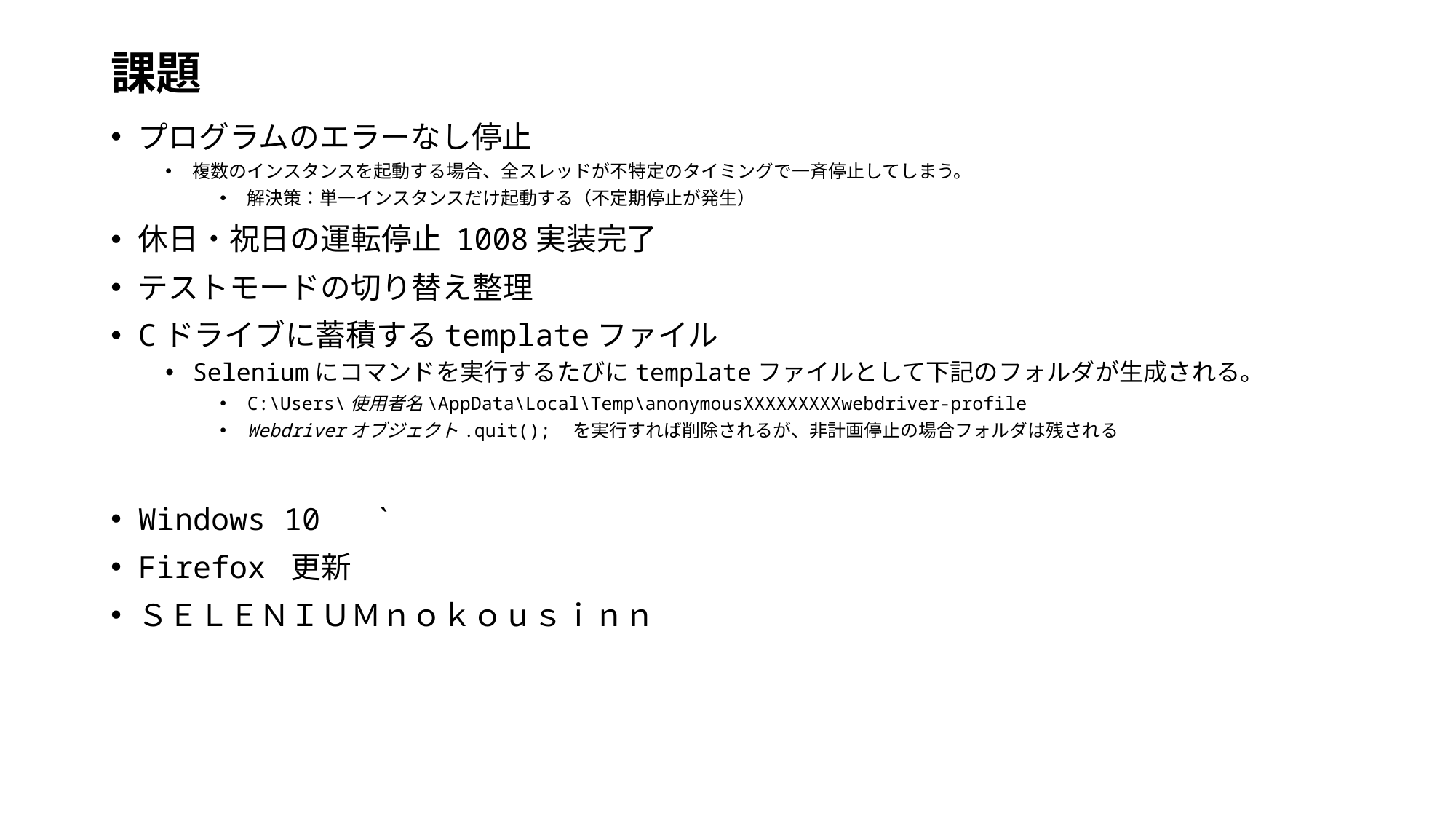

# 課題
プログラムのエラーなし停止
複数のインスタンスを起動する場合、全スレッドが不特定のタイミングで一斉停止してしまう。
解決策：単一インスタンスだけ起動する（不定期停止が発生）
休日・祝日の運転停止 1008実装完了
テストモードの切り替え整理
Cドライブに蓄積するtemplateファイル
Seleniumにコマンドを実行するたびにtemplateファイルとして下記のフォルダが生成される。
C:\Users\使用者名\AppData\Local\Temp\anonymousXXXXXXXXXwebdriver-profile
Webdriverオブジェクト.quit();　を実行すれば削除されるが、非計画停止の場合フォルダは残される

Windows 10   `
Firefox 更新
ＳＥＬＥＮＩＵＭｎｏｋｏｕｓｉｎｎ